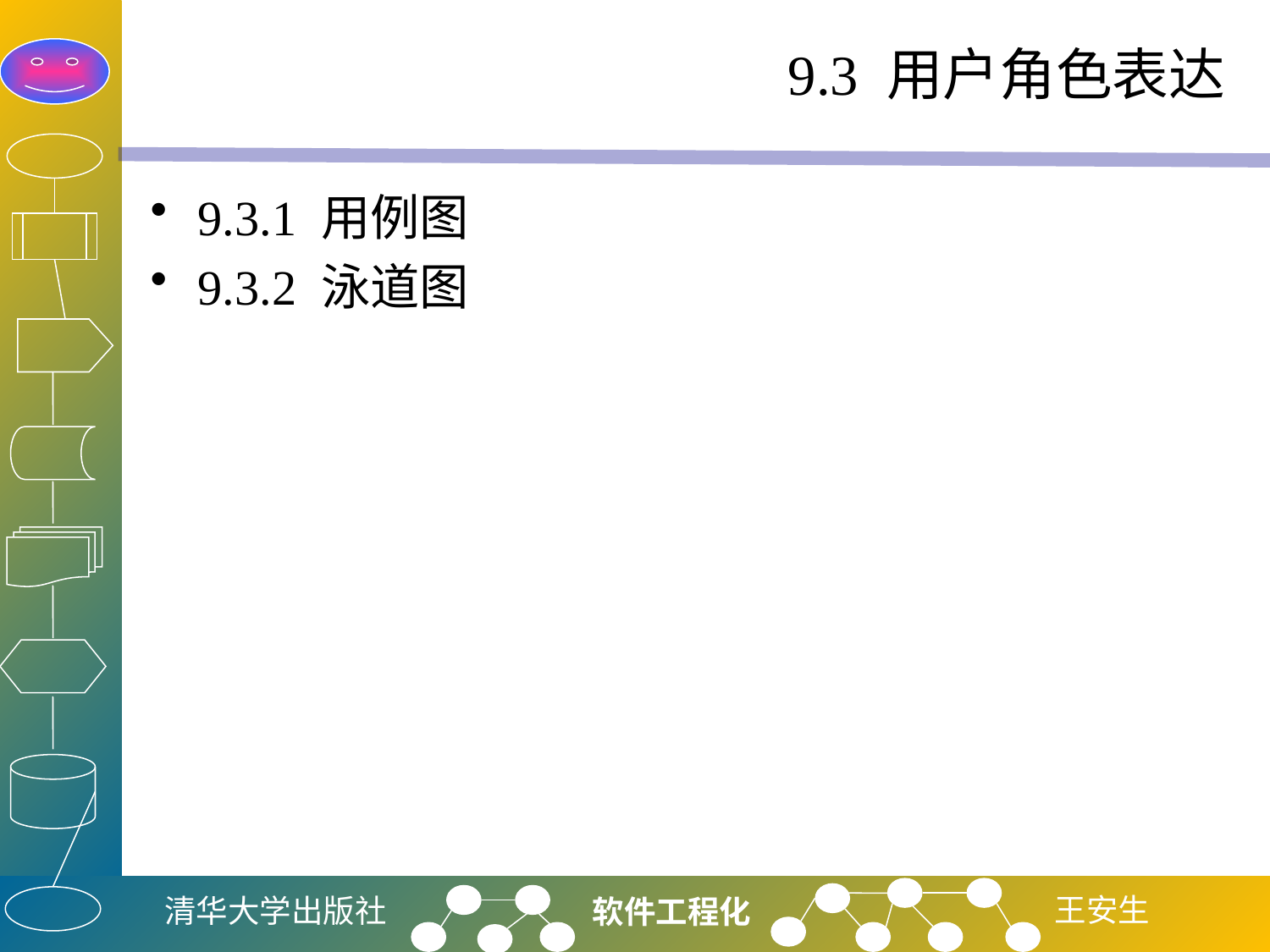

# 9.3 用户角色表达
9.3.1 用例图
9.3.2 泳道图